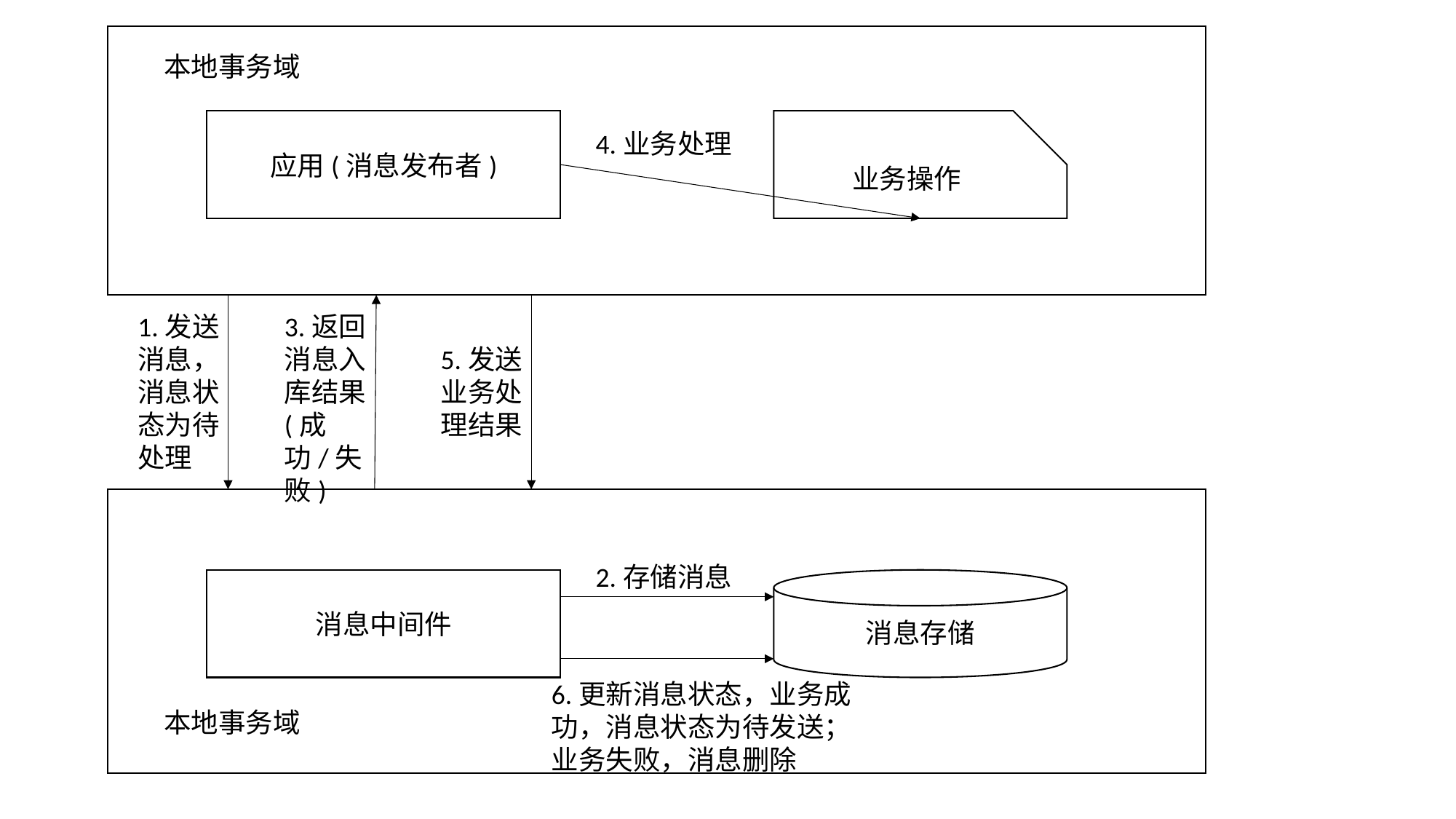

本地事务域
应用(消息发布者)
业务操作
4.业务处理
1.发送消息，消息状态为待处理
3.返回消息入库结果(成功/失败)
5.发送业务处理结果

2.存储消息
消息中间件
消息存储
6.更新消息状态，业务成功，消息状态为待发送；业务失败，消息删除
本地事务域